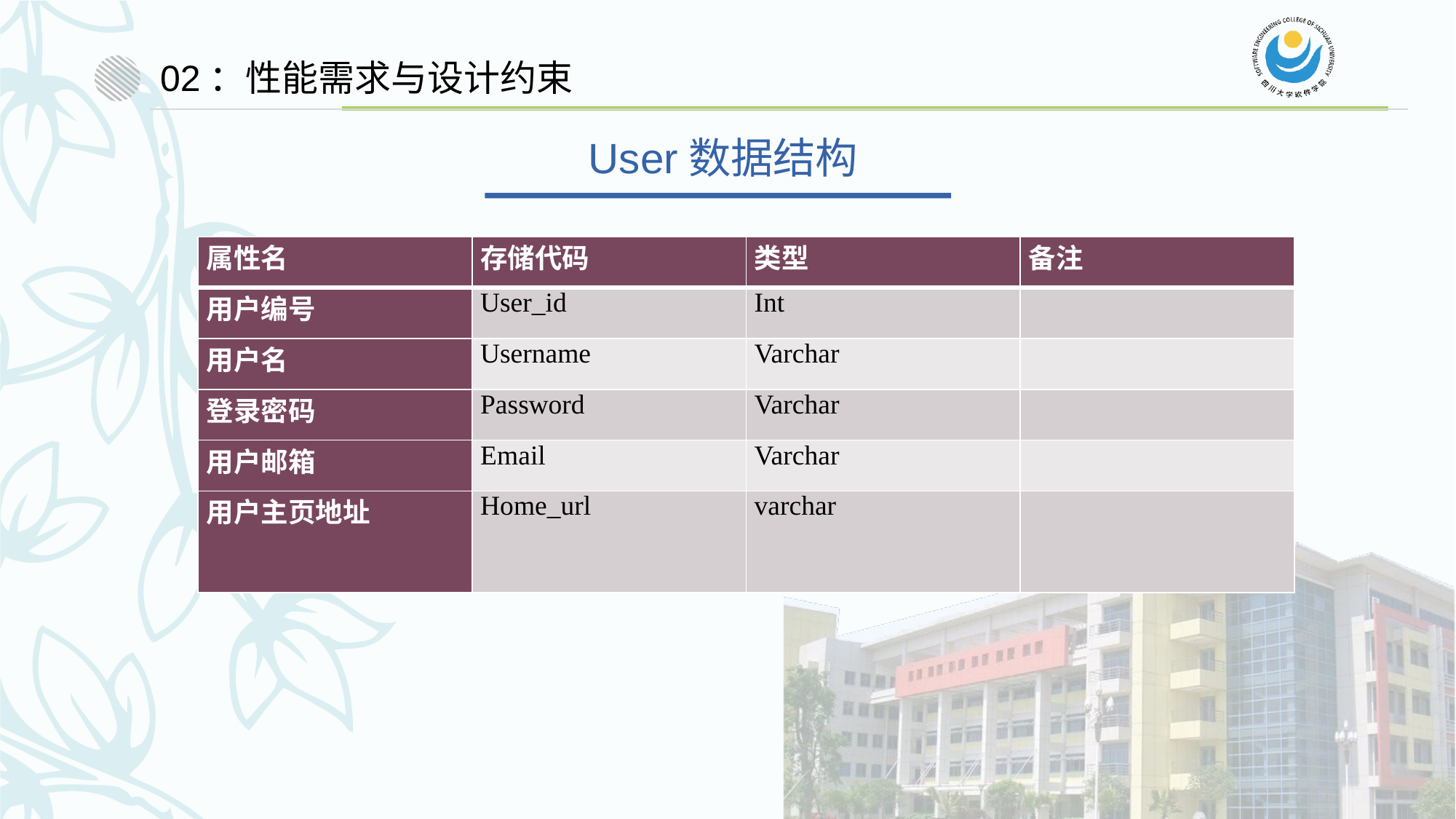

02：性能需求与设计约束

User数据结构

| 属性名 | 存储代码 | 类型 | 备注 |
| --- | --- | --- | --- |
| 用户编号 | User\_id | Int |  |
| 用户名 | Username | Varchar |  |
| 登录密码 | Password | Varchar |  |
| 用户邮箱 | Email | Varchar |  |
| 用户主页地址 | Home\_url | varchar |  |